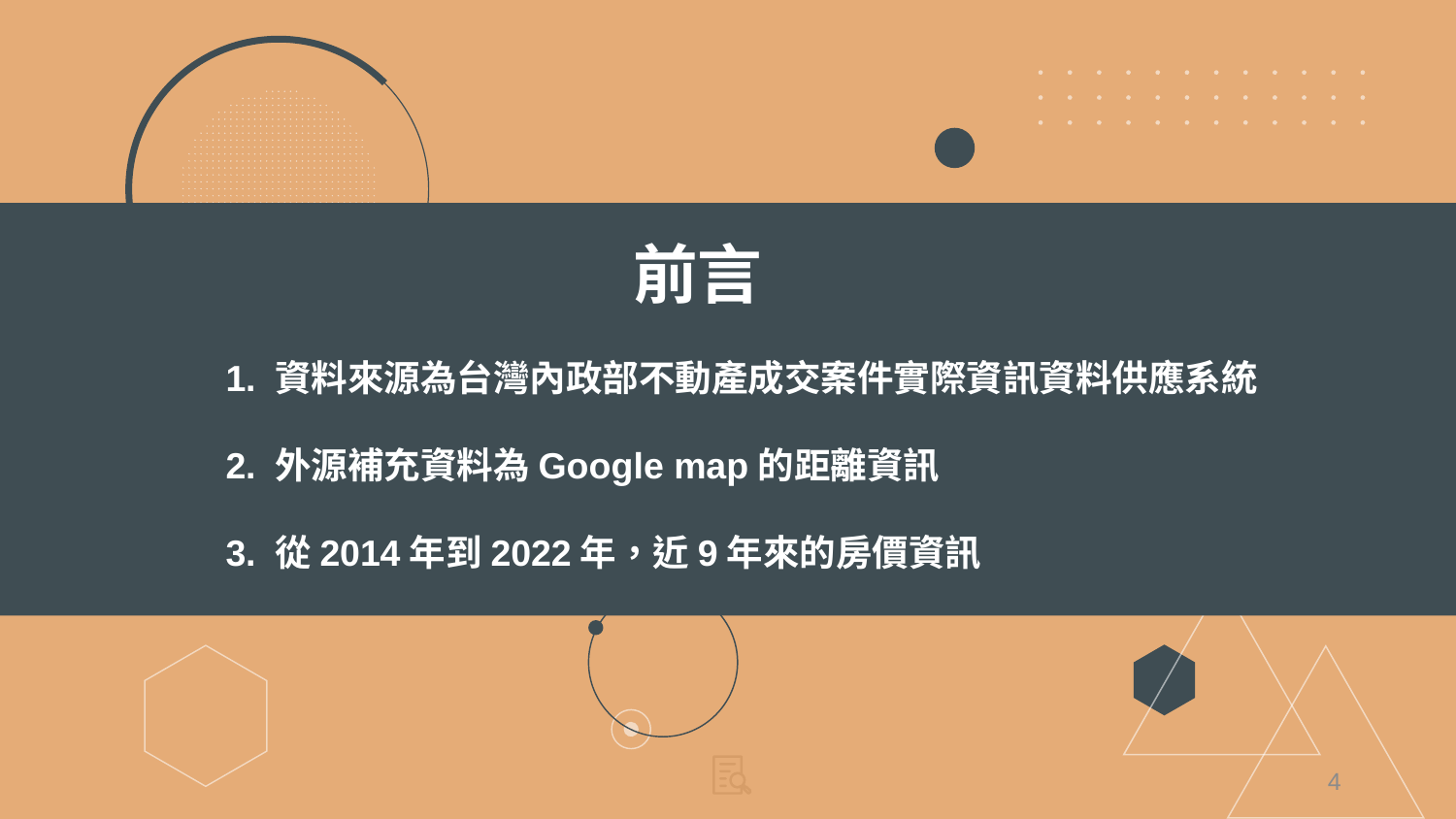

前言
# 1. 資料來源為台灣內政部不動產成交案件實際資訊資料供應系統 2. 外源補充資料為Google map的距離資訊 3. 從2014年到2022年，近9年來的房價資訊

4